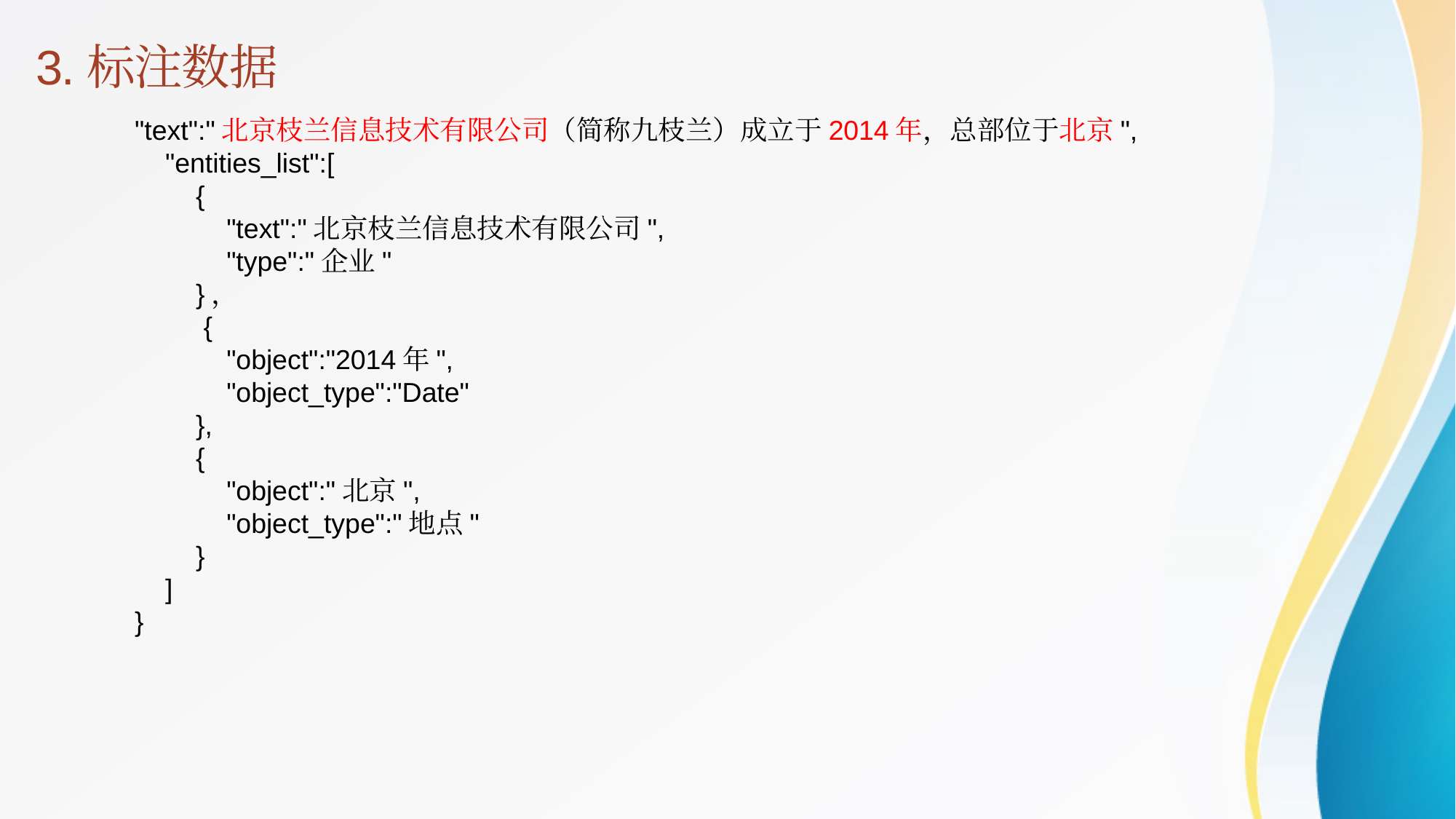

# 3.标注数据
"text":"北京枝兰信息技术有限公司（简称九枝兰）成立于2014年，总部位于北京",
    "entities_list":[
        {
            "text":"北京枝兰信息技术有限公司",
            "type":"企业"
        }，
         {
            "object":"2014年",
            "object_type":"Date"
        },
        {
            "object":"北京",
            "object_type":"地点"
        }
    ]
}